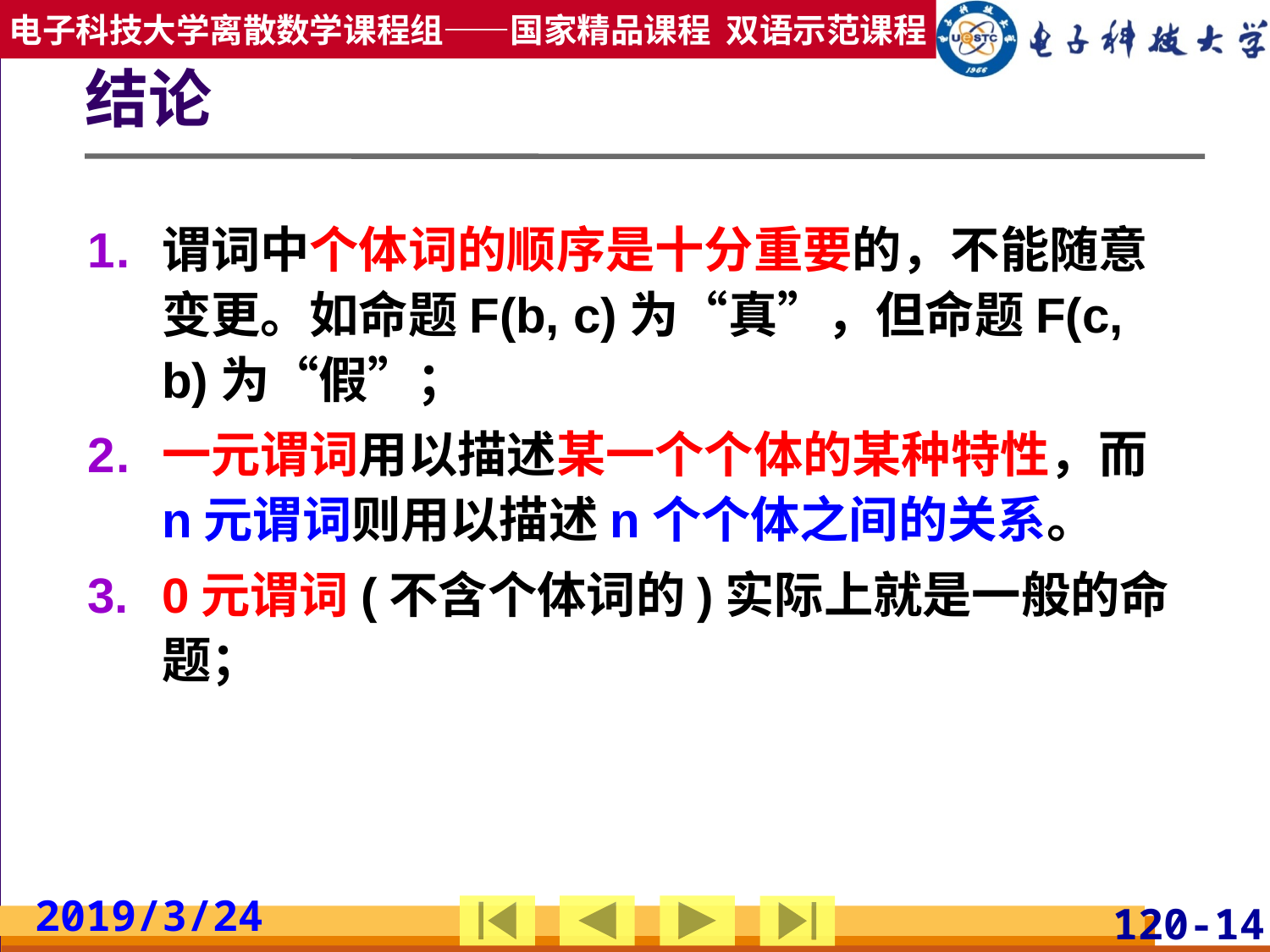

# 结论
谓词中个体词的顺序是十分重要的，不能随意变更。如命题F(b, c)为“真”，但命题F(c, b)为“假”；
一元谓词用以描述某一个个体的某种特性，而n元谓词则用以描述n个个体之间的关系。
0元谓词(不含个体词的)实际上就是一般的命题；
2019/3/24